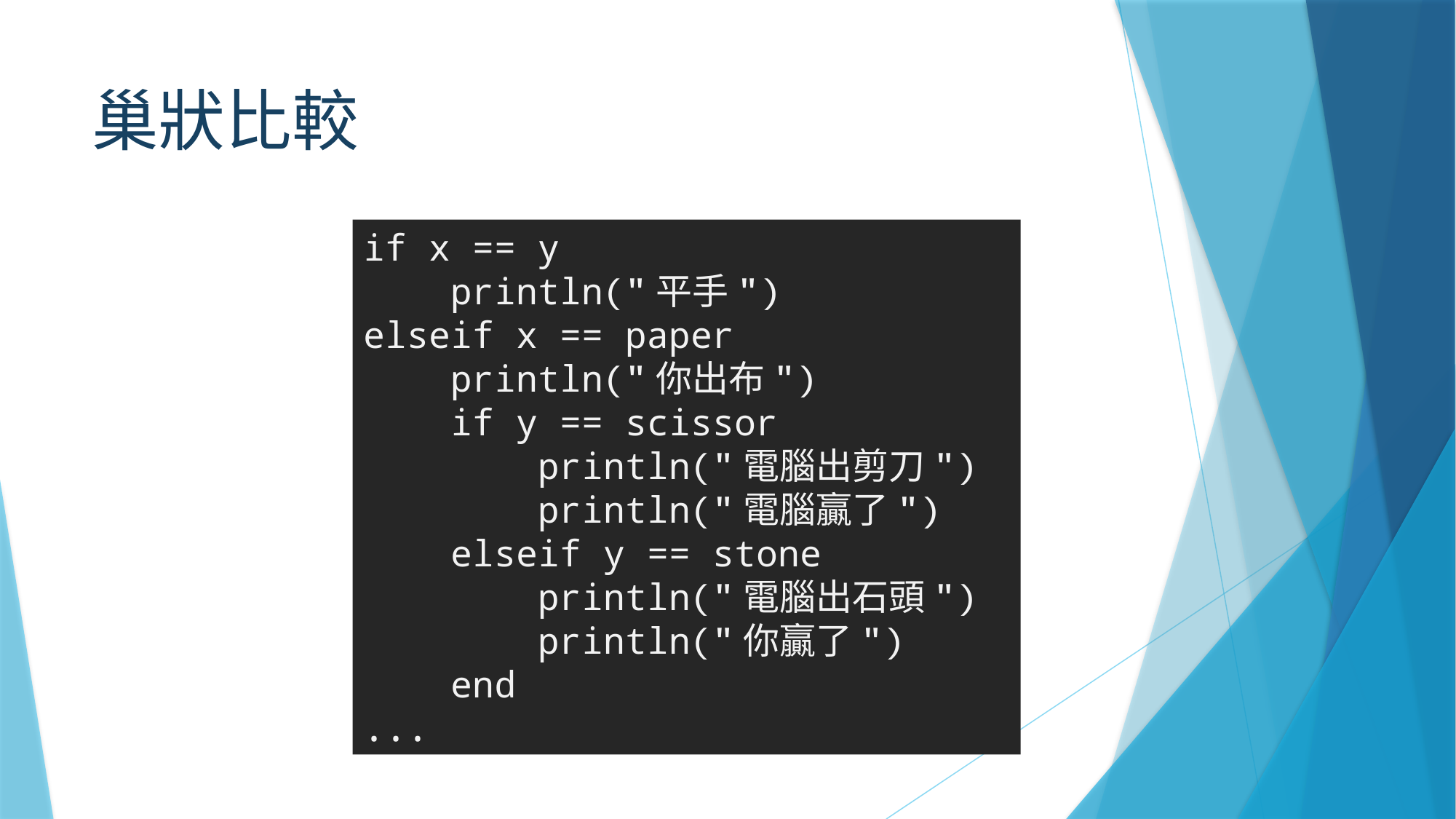

# 巢狀比較
if x == y
    println("平手")
elseif x == paper
    println("你出布")
    if y == scissor
        println("電腦出剪刀")
        println("電腦贏了")
    elseif y == stone
        println("電腦出石頭")
        println("你贏了")
    end
...